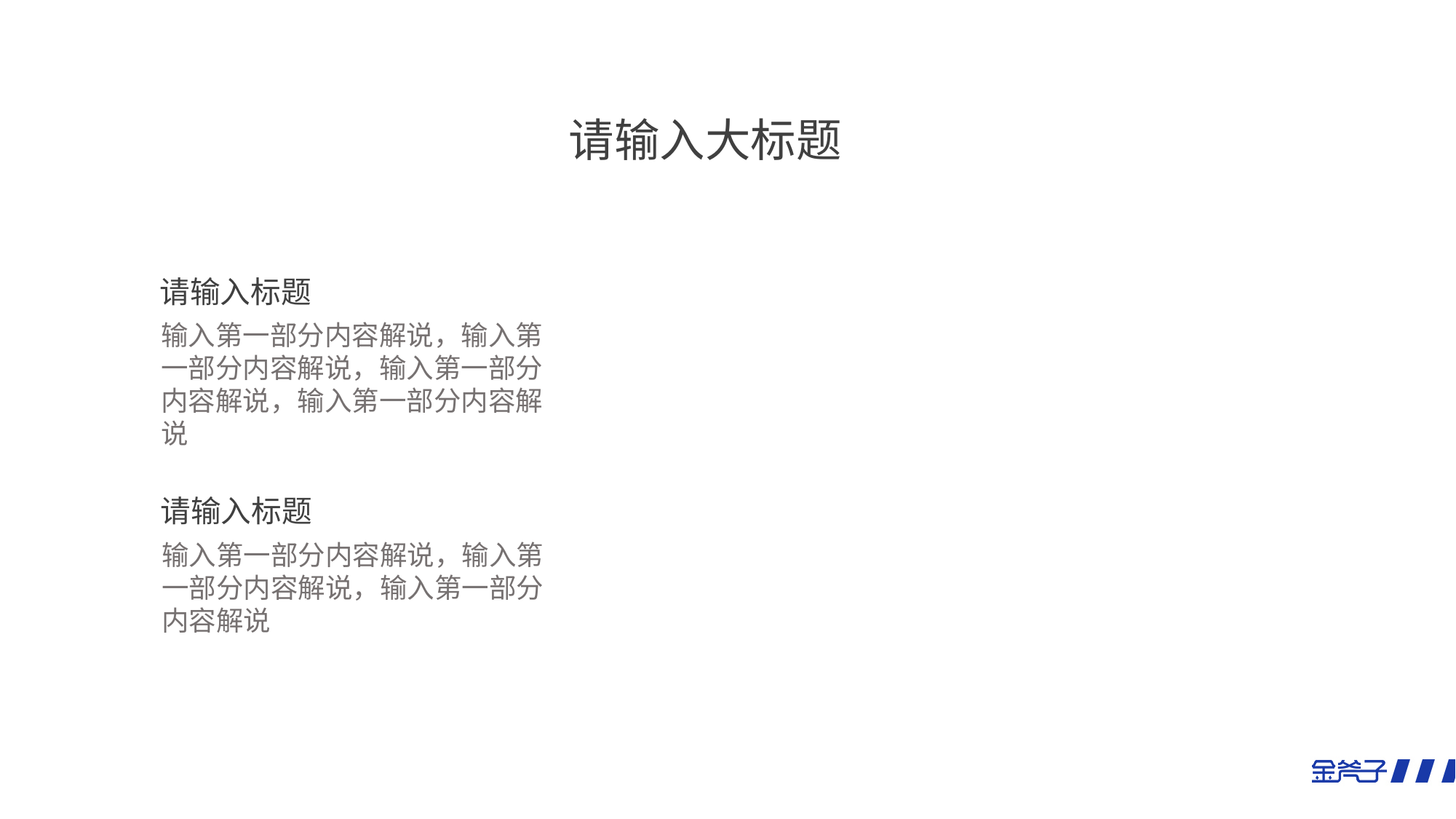

请输入大标题
请输入标题
输入第一部分内容解说，输入第一部分内容解说，输入第一部分内容解说，输入第一部分内容解说

请输入标题
输入第一部分内容解说，输入第一部分内容解说，输入第一部分内容解说